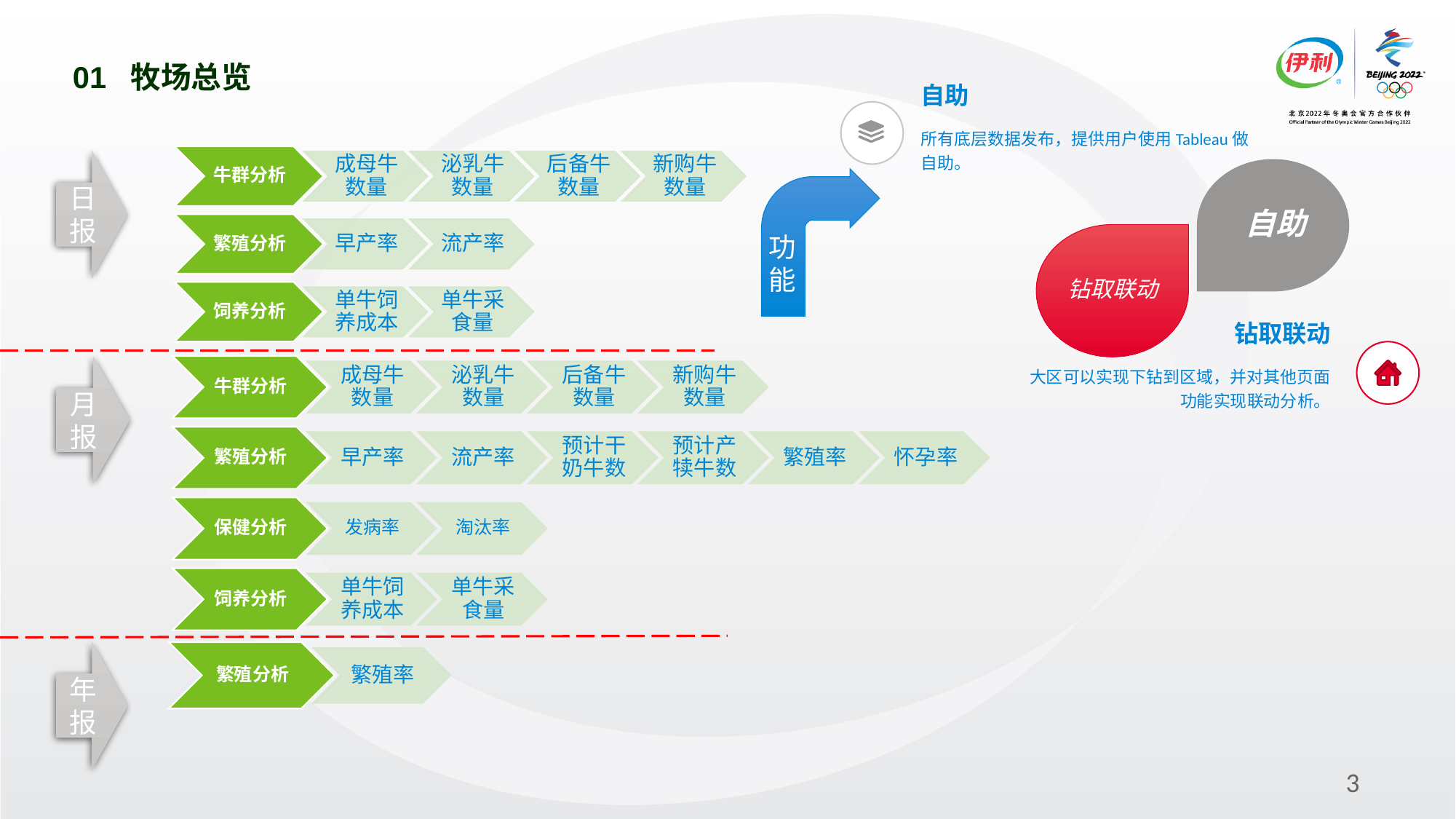

# 01  牧场总览
自助

所有底层数据发布，提供用户使用Tableau做自助。

牛群分析
成母牛数量
泌乳牛数量
后备牛数量
新购牛数量
繁殖分析
早产率
流产率
饲养分析
单牛饲养成本
单牛采食量
日报

自助

钻取联动

功能
钻取联动

牛群分析
成母牛数量
泌乳牛数量
后备牛数量
新购牛数量
繁殖分析
早产率
流产率
预计干奶牛数
预计产犊牛数
繁殖率
怀孕率
保健分析
发病率
淘汰率
饲养分析
单牛饲养成本
单牛采食量
月报
大区可以实现下钻到区域，并对其他页面功能实现联动分析。

年报
繁殖分析
繁殖率
3